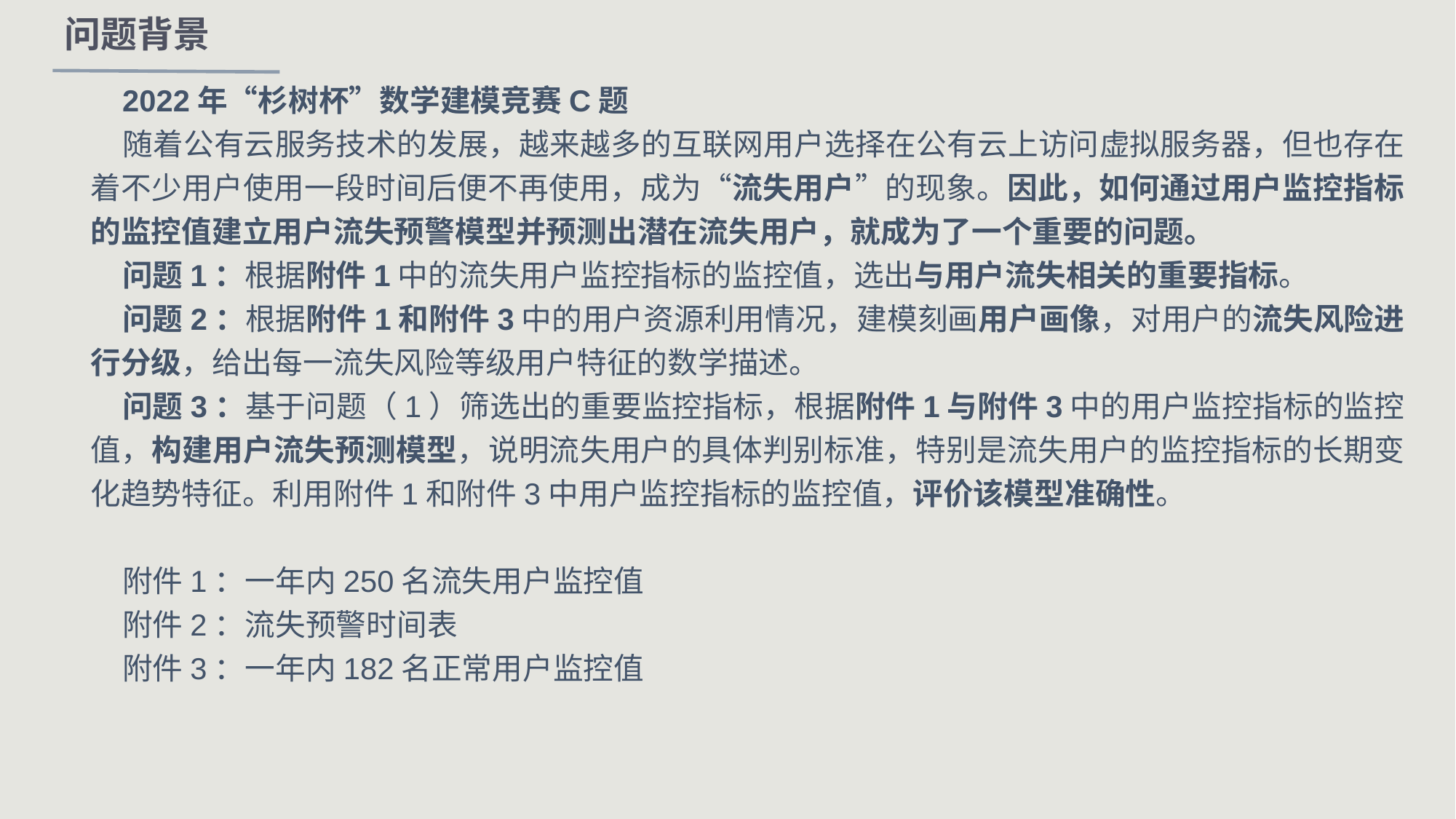

问题背景
2022年“杉树杯”数学建模竞赛C题
随着公有云服务技术的发展，越来越多的互联网用户选择在公有云上访问虚拟服务器，但也存在着不少用户使用一段时间后便不再使用，成为“流失用户”的现象。因此，如何通过用户监控指标的监控值建立用户流失预警模型并预测出潜在流失用户，就成为了一个重要的问题。
问题1：根据附件1中的流失用户监控指标的监控值，选出与用户流失相关的重要指标。
问题2：根据附件1和附件3中的用户资源利用情况，建模刻画用户画像，对用户的流失风险进行分级，给出每一流失风险等级用户特征的数学描述。
问题3：基于问题（1）筛选出的重要监控指标，根据附件1与附件3中的用户监控指标的监控值，构建用户流失预测模型，说明流失用户的具体判别标准，特别是流失用户的监控指标的长期变化趋势特征。利用附件1和附件3中用户监控指标的监控值，评价该模型准确性。

附件1：一年内250名流失用户监控值
附件2：流失预警时间表
附件3：一年内182名正常用户监控值